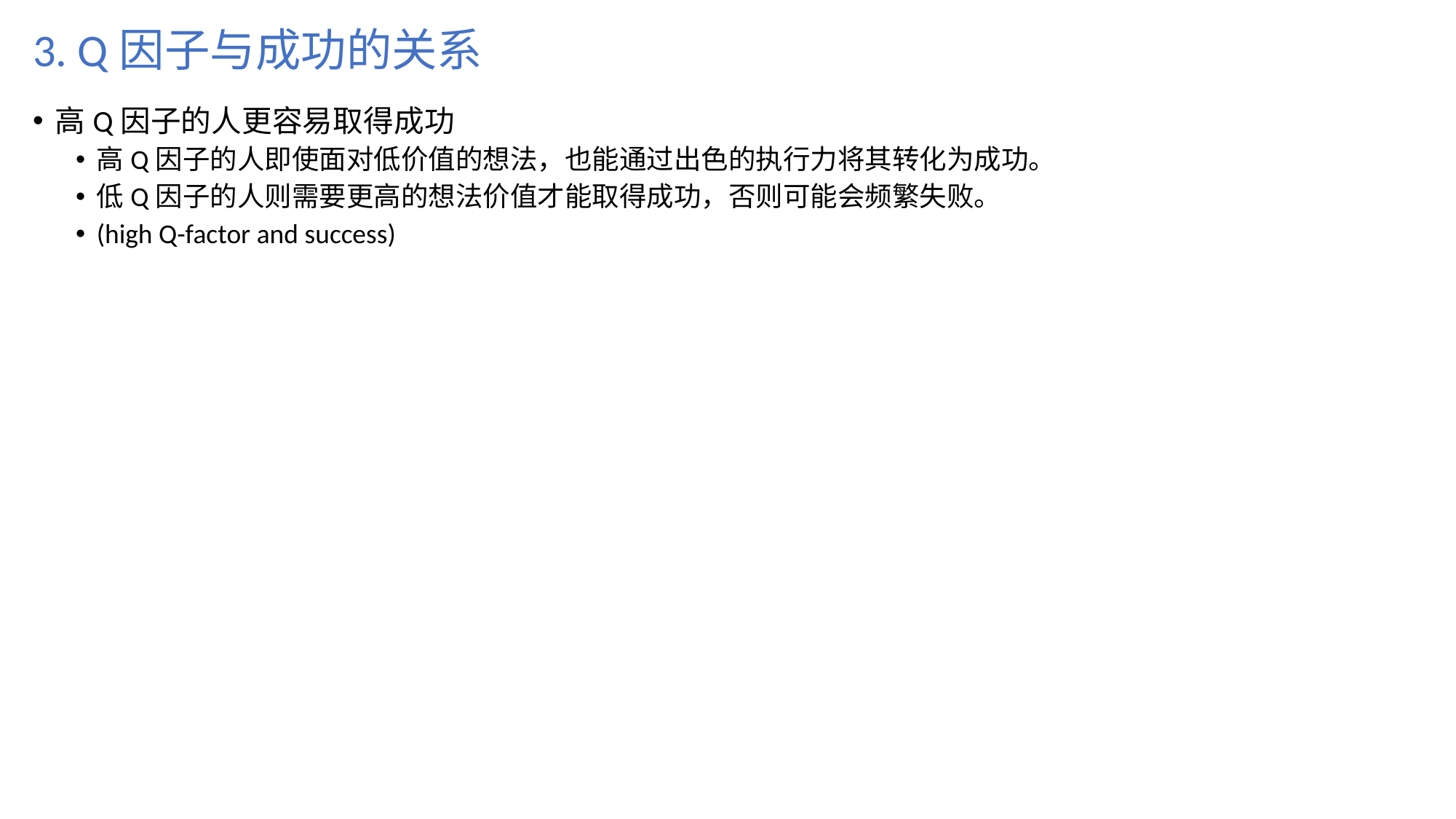

# 3. Q因子与成功的关系
高Q因子的人更容易取得成功
高Q因子的人即使面对低价值的想法，也能通过出色的执行力将其转化为成功。
低Q因子的人则需要更高的想法价值才能取得成功，否则可能会频繁失败。
(high Q-factor and success)